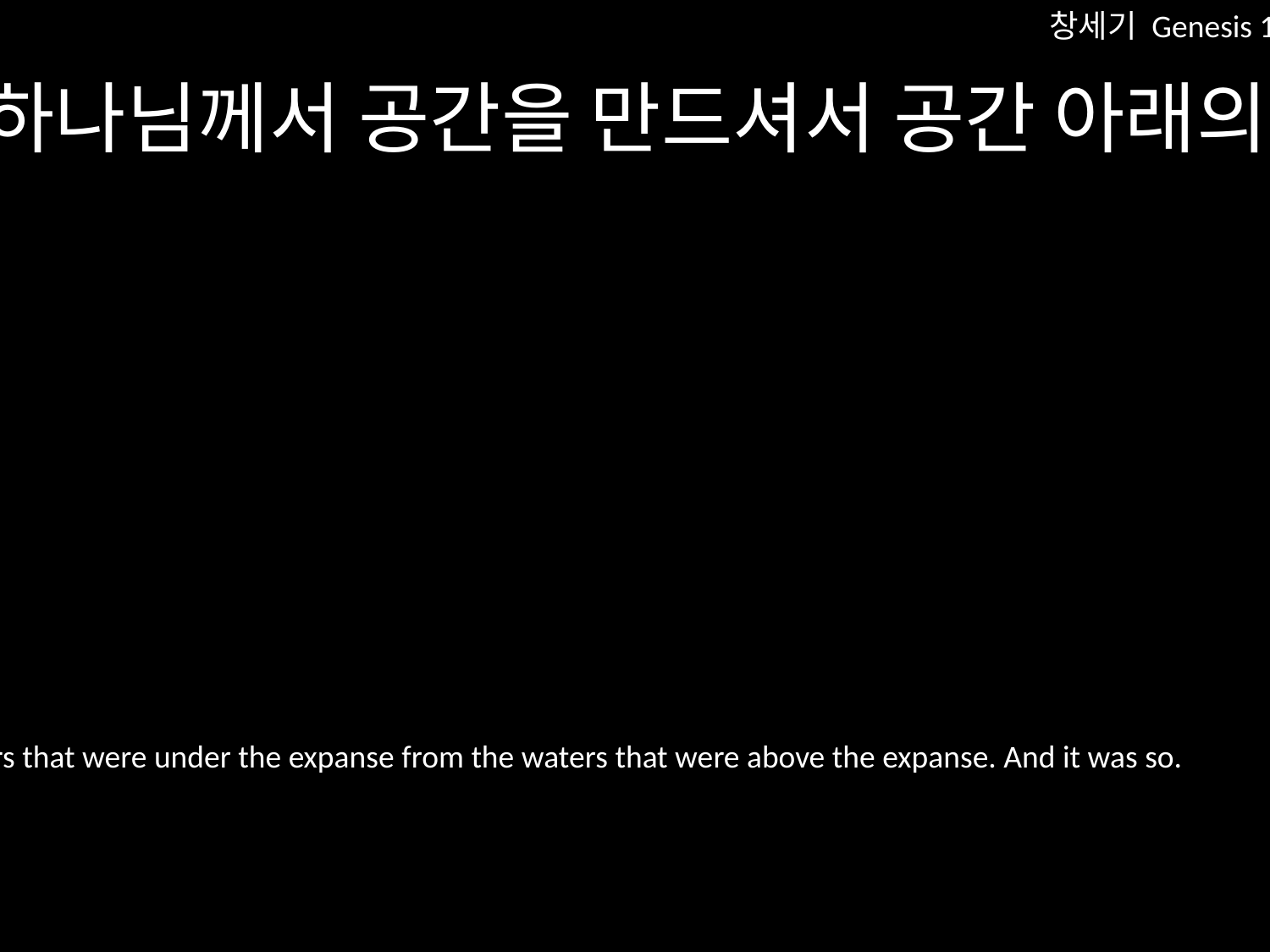

창세기 Genesis 1:7
이처럼 하나님께서 공간을 만드셔서 공간 아래의 물과 공간 위의 물을 나누시니 그대로 됐습니다.
And God made the expanse and separated the waters that were under the expanse from the waters that were above the expanse. And it was so.